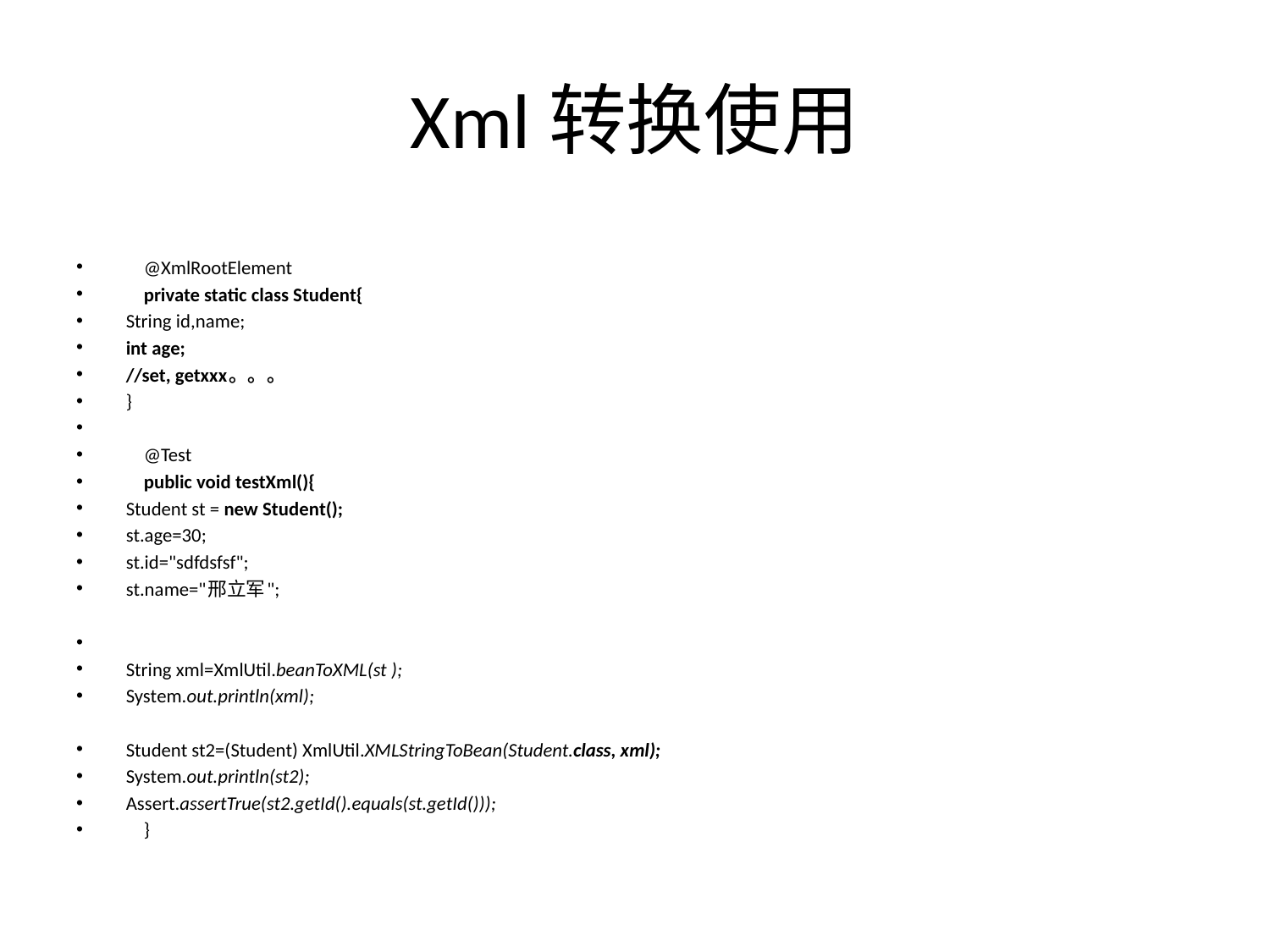

# Xml转换使用

    @XmlRootElement
    private static class Student{
String id,name;
int age;
//set, getxxx。。。
}

    @Test
    public void testXml(){
Student st = new Student();
st.age=30;
st.id="sdfdsfsf";
st.name="邢立军";

String xml=XmlUtil.beanToXML(st );
System.out.println(xml);

Student st2=(Student) XmlUtil.XMLStringToBean(Student.class, xml);
System.out.println(st2);
Assert.assertTrue(st2.getId().equals(st.getId()));
    }